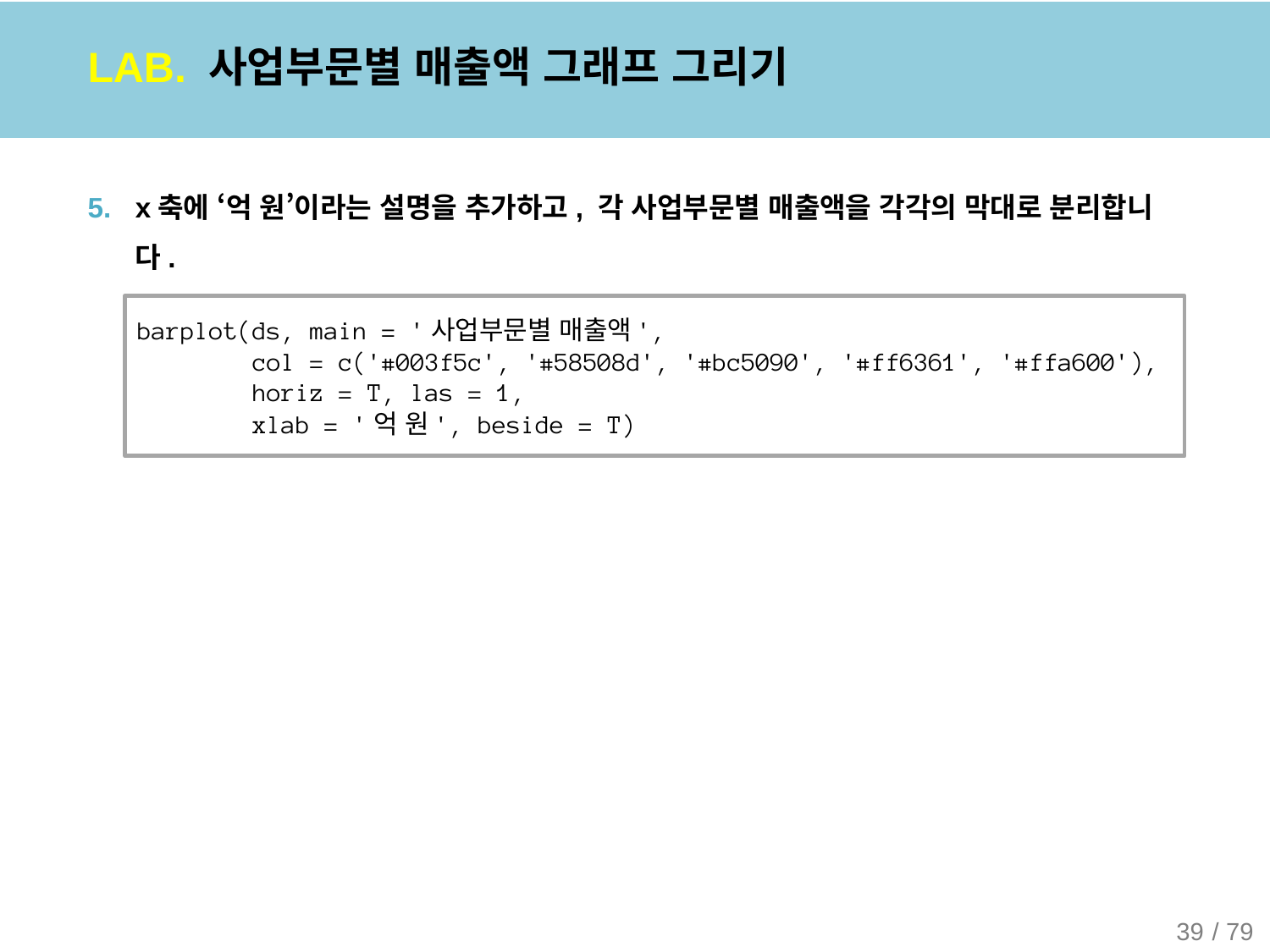

# LAB. 사업부문별 매출액 그래프 그리기
x축에 ‘억 원’이라는 설명을 추가하고, 각 사업부문별 매출액을 각각의 막대로 분리합니다.

barplot(ds, main = '사업부문별 매출액',
        col = c('#003f5c', '#58508d', '#bc5090', '#ff6361', '#ffa600'),
        horiz = T, las = 1,
        xlab = '억 원', beside = T)